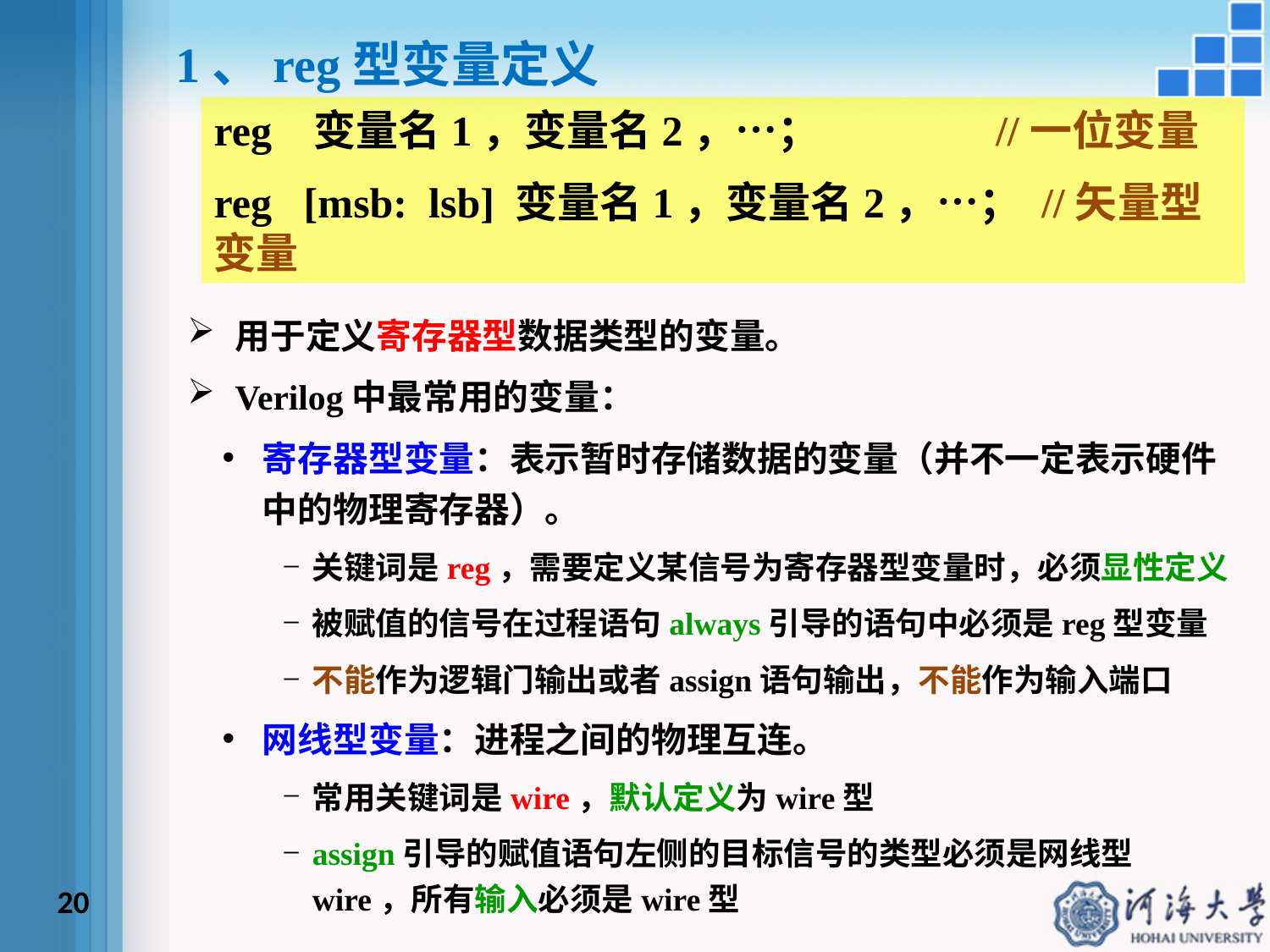

1、reg型变量定义
reg   变量名1，变量名2，…；		 //一位变量
reg   [msb:  lsb] 变量名1，变量名2，…； //矢量型变量
用于定义寄存器型数据类型的变量。
Verilog中最常用的变量：
寄存器型变量：表示暂时存储数据的变量（并不一定表示硬件中的物理寄存器）。
关键词是reg，需要定义某信号为寄存器型变量时，必须显性定义
被赋值的信号在过程语句always引导的语句中必须是reg型变量
不能作为逻辑门输出或者assign语句输出，不能作为输入端口
网线型变量：进程之间的物理互连。
常用关键词是wire，默认定义为wire型
assign引导的赋值语句左侧的目标信号的类型必须是网线型wire，所有输入必须是wire型
20